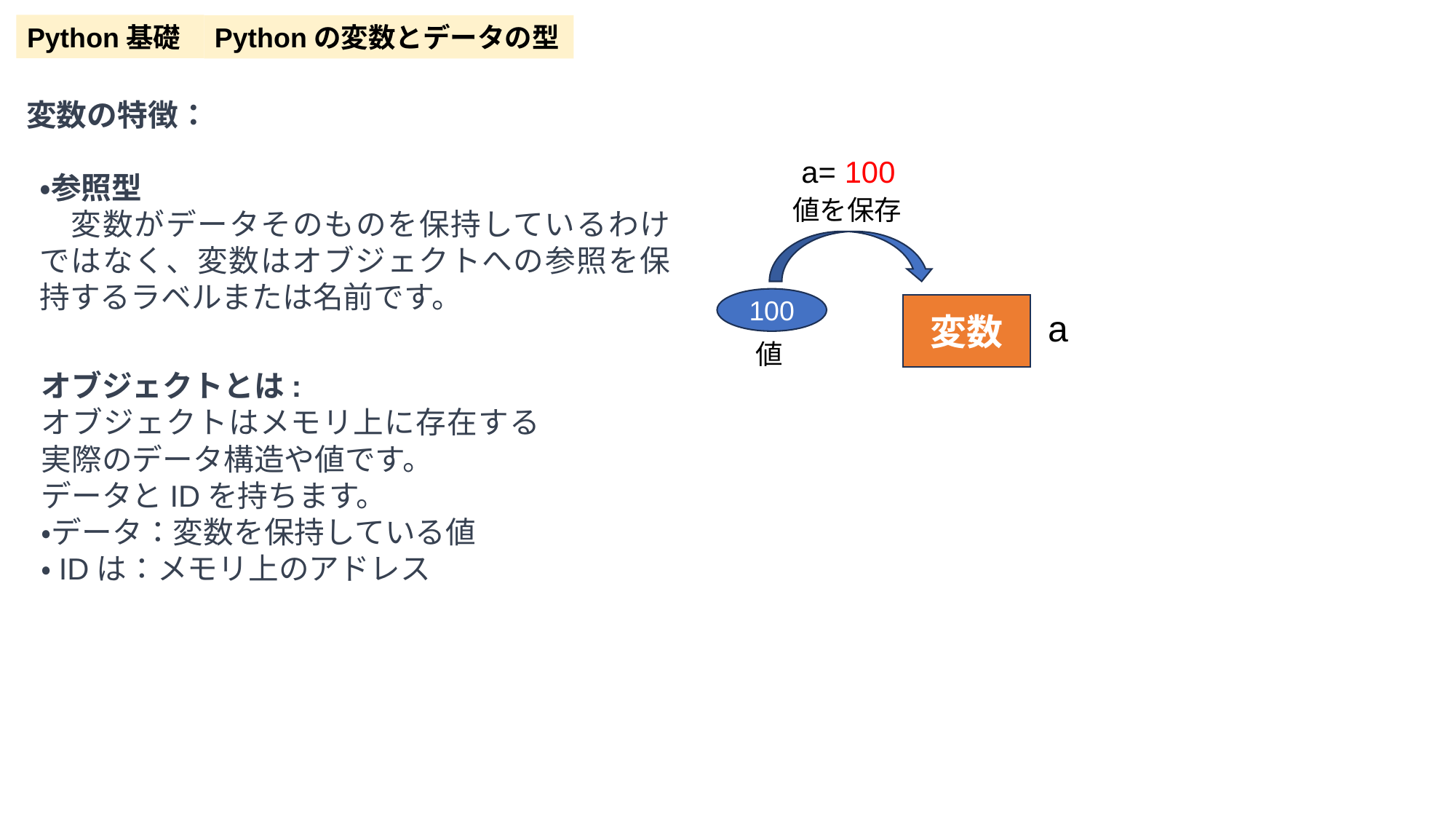

Python基礎
Pythonの変数とデータの型
変数の特徴：

a= 100
・参照型
　変数がデータそのものを保持しているわけではなく、変数はオブジェクトへの参照を保持するラベルまたは名前です。
値を保存

100
変数
a
値
オブジェクトとは:
オブジェクトはメモリ上に存在する実際のデータ構造や値です。
データとIDを持ちます。
・データ：変数を保持している値
・IDは：メモリ上のアドレス